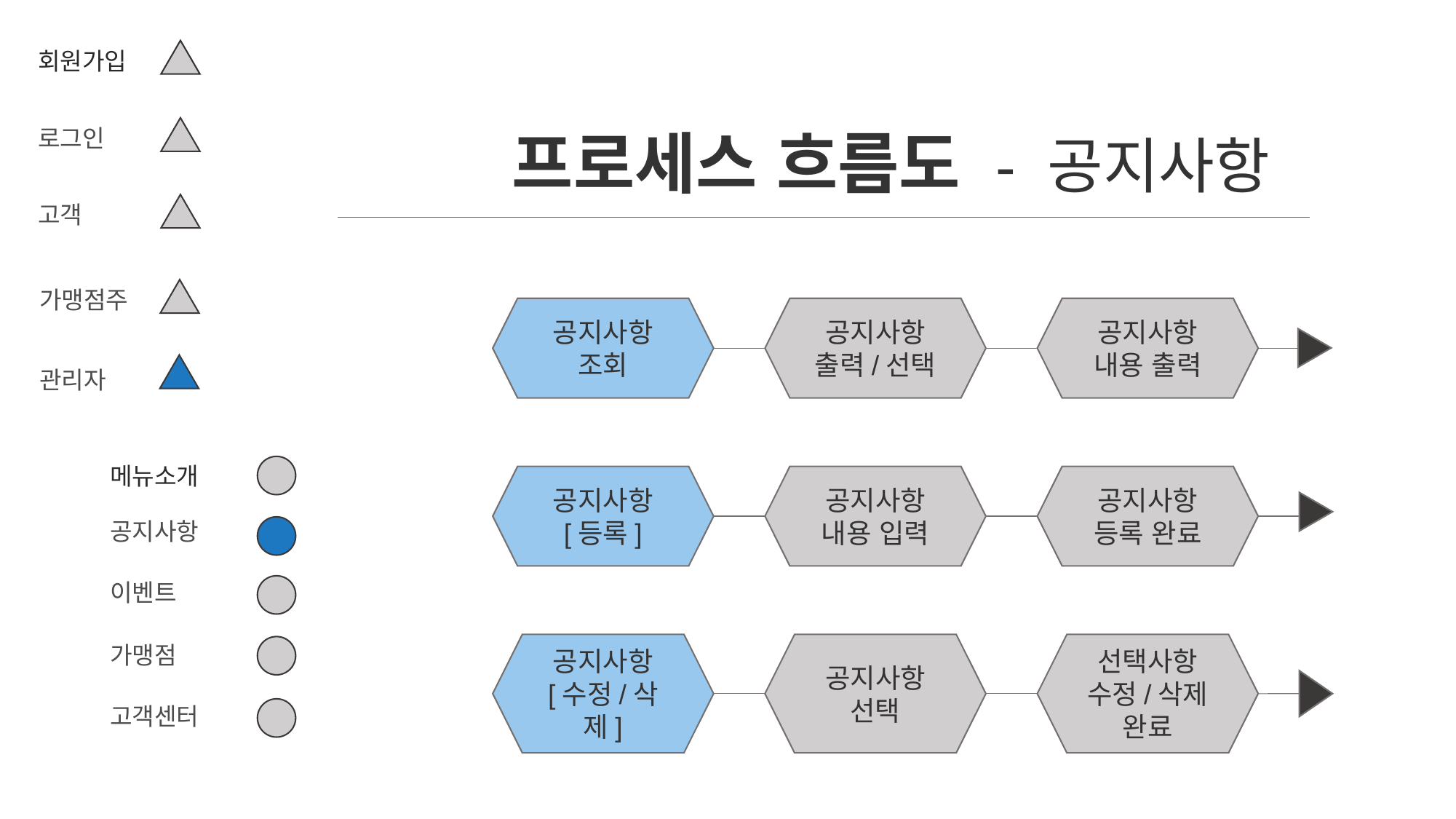

회원가입

프로세스 흐름도 - 공지사항
로그인

고객

가맹점주

공지사항 조회
공지사항 출력/선택
공지사항
내용 출력

관리자
메뉴소개

공지사항 [등록]
공지사항 내용 입력
공지사항 등록 완료

공지사항

이벤트

공지사항
[수정/삭제]
공지사항 선택
선택사항
수정/삭제
완료
가맹점

고객센터